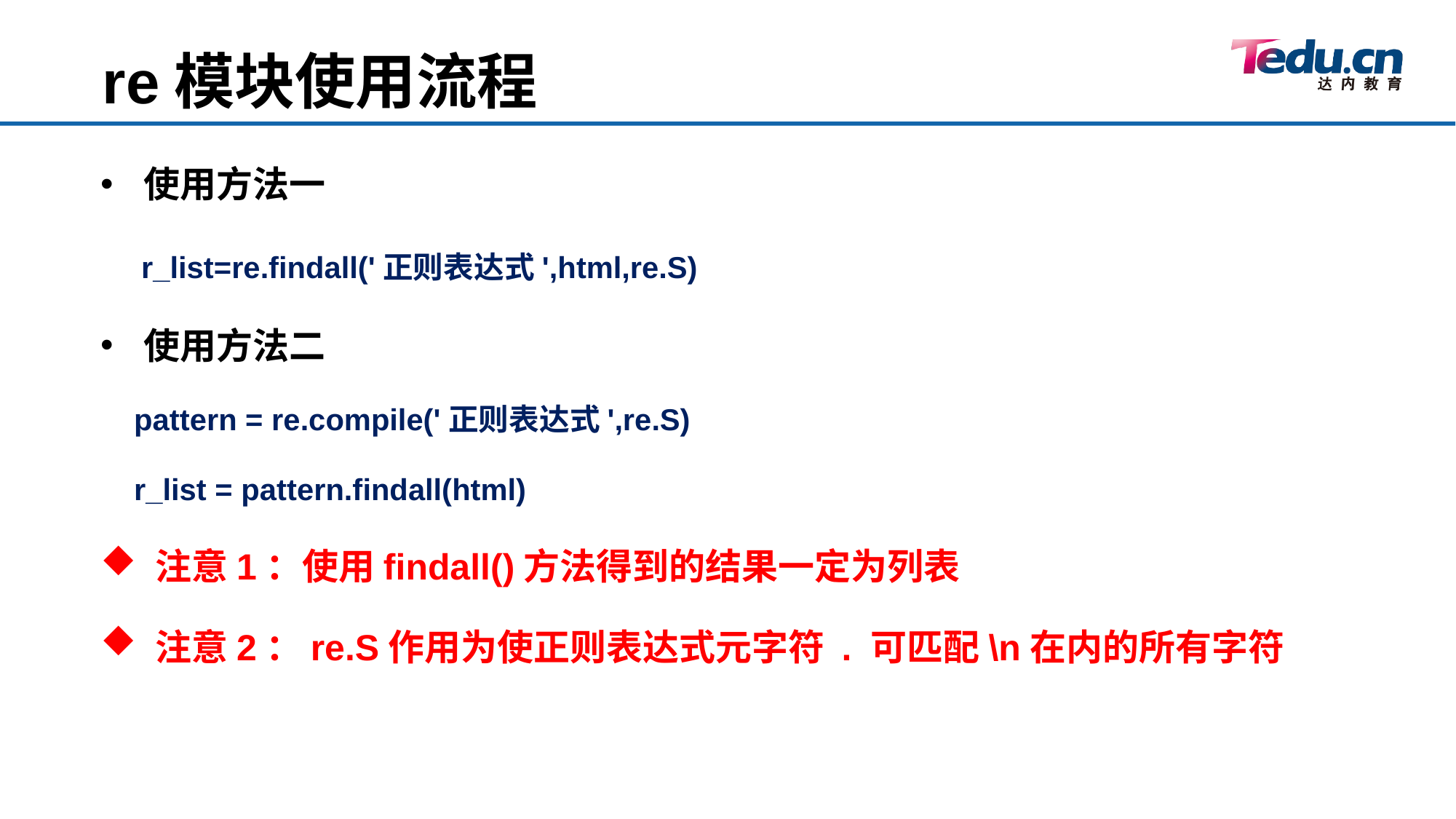

re模块使用流程
使用方法一
    r_list=re.findall('正则表达式',html,re.S)
使用方法二
    pattern = re.compile('正则表达式',re.S)
    r_list = pattern.findall(html)
注意1：使用findall()方法得到的结果一定为列表
注意2：re.S作用为使正则表达式元字符 . 可匹配\n在内的所有字符